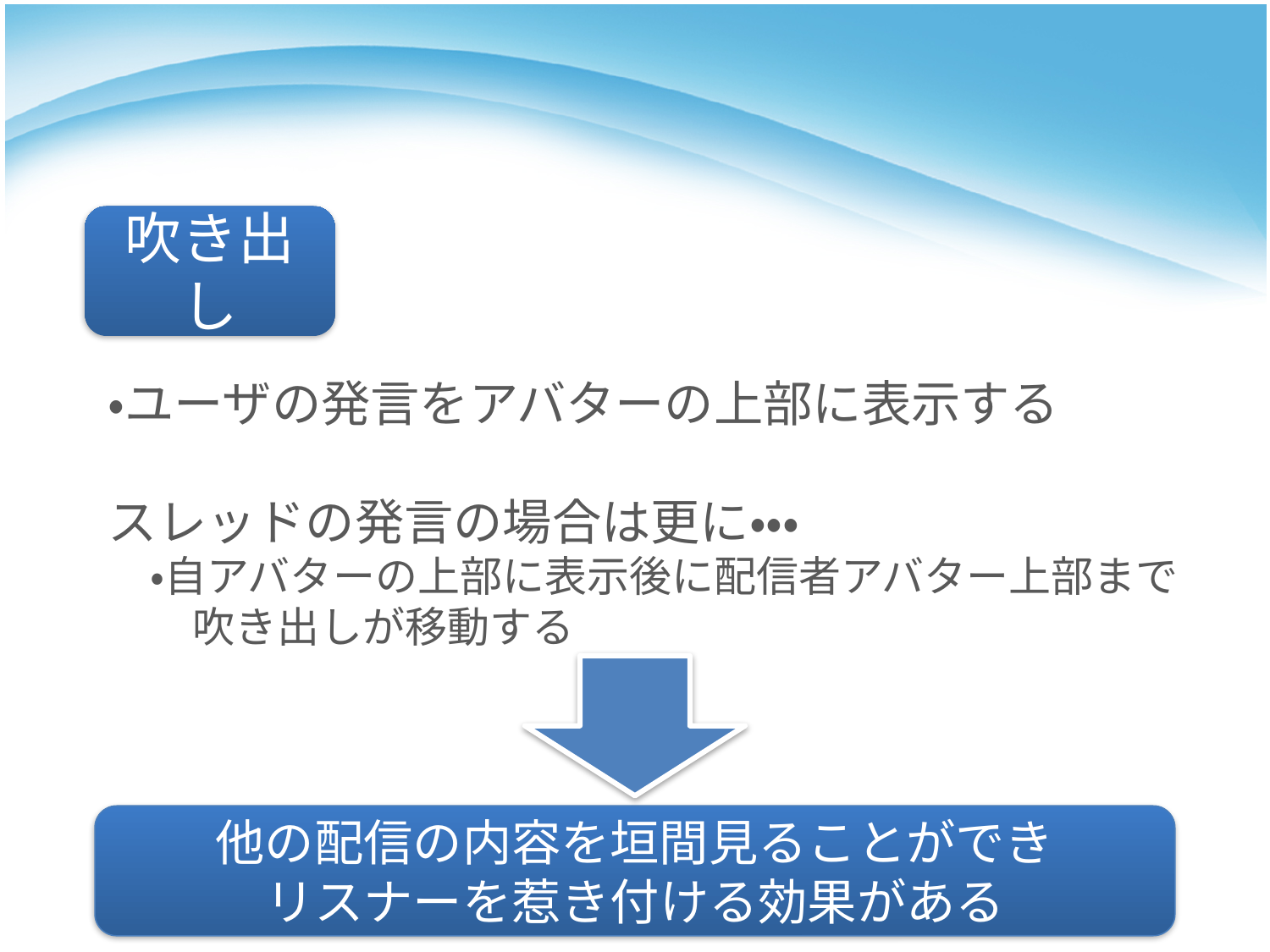

吹き出し
・ユーザの発言をアバターの上部に表示する

スレッドの発言の場合は更に・・・
　・自アバターの上部に表示後に配信者アバター上部まで
　　吹き出しが移動する

他の配信の内容を垣間見ることができ
リスナーを惹き付ける効果がある